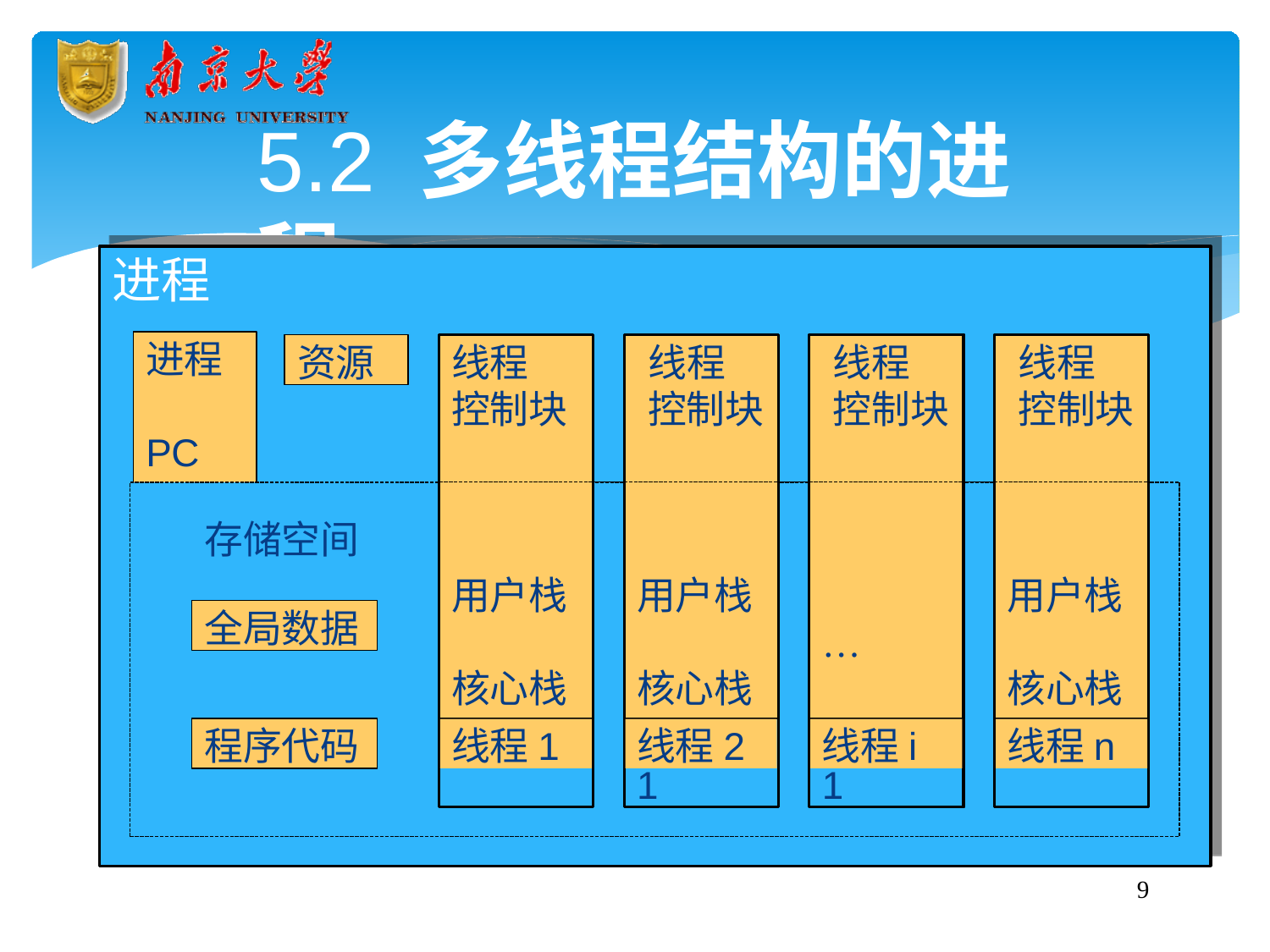

# 5.2 多线程结构的进程

进程
进程  PCB
资源

线程	线程	线程	线程
控制块	控制块	控制块	控制块
线程n
控制块

用户栈 核心栈 存储区

…

存储空间
用户栈	用户栈
用户栈
全局数据
…
核心栈	核心栈
核心栈
程序代码

线程1
线程2
线程i
线程n
线程1
线程1
9